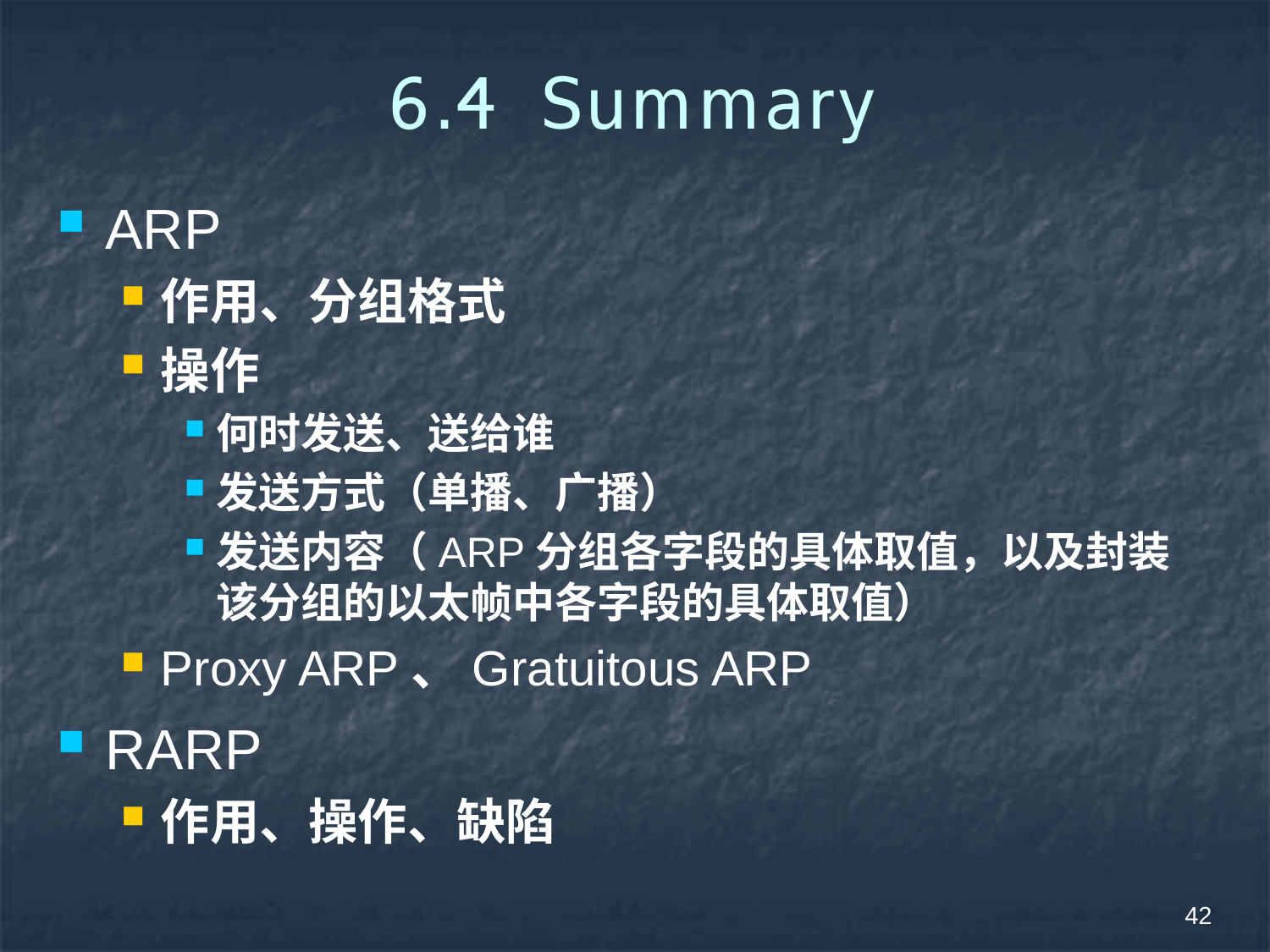

# 6.4  Summary
ARP
作用、分组格式
操作
何时发送、送给谁
发送方式（单播、广播）
发送内容（ARP分组各字段的具体取值，以及封装该分组的以太帧中各字段的具体取值）
Proxy ARP、Gratuitous ARP
RARP
作用、操作、缺陷
42